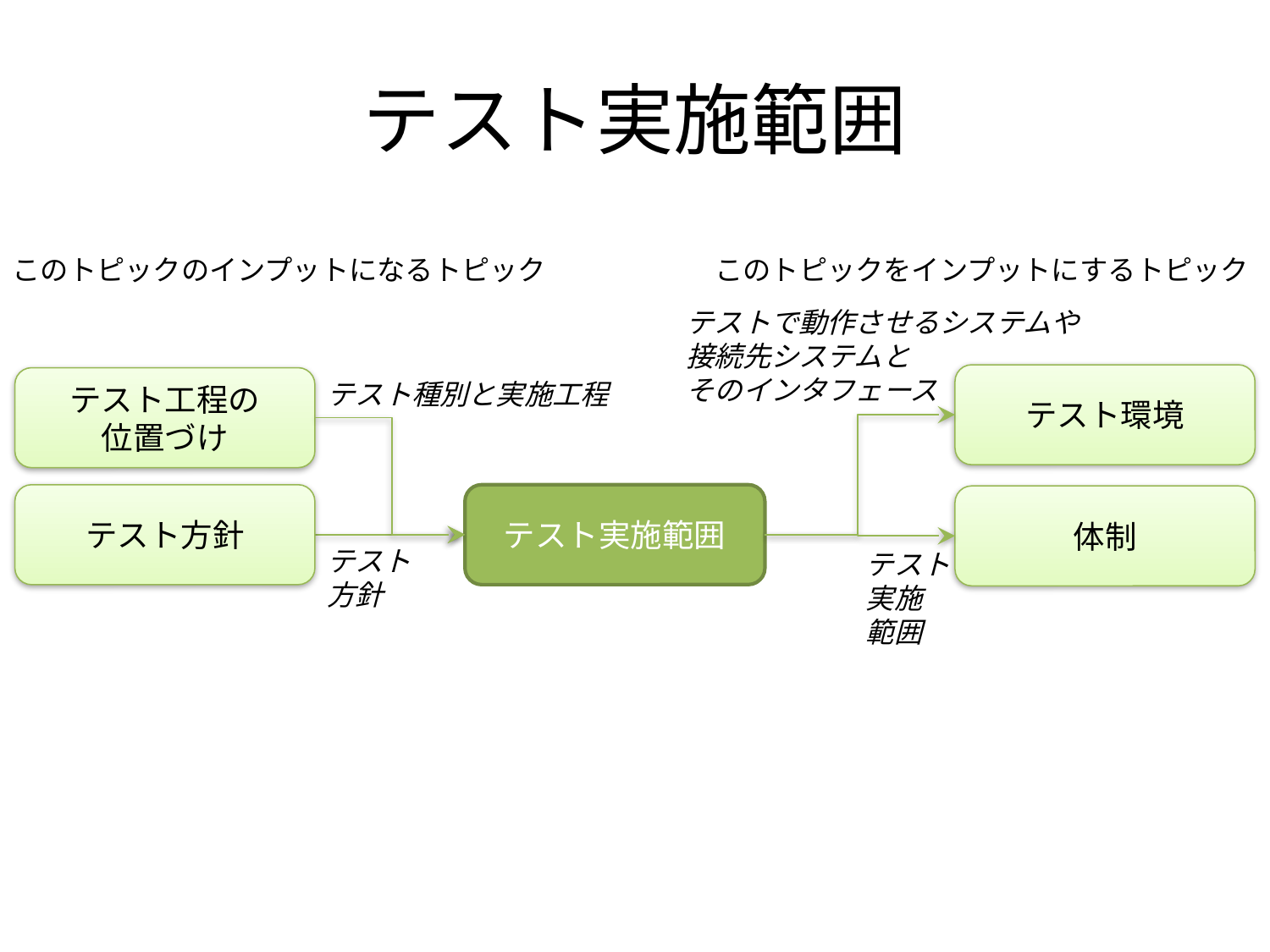

# テスト実施範囲
このトピックのインプットになるトピック　　　　　　このトピックをインプットにするトピック
テストで動作させるシステムや接続先システムと
そのインタフェース
テスト環境
テスト工程の
位置づけ
テスト種別と実施工程
テスト方針
テスト実施範囲
体制
テスト
方針
テスト
実施
範囲